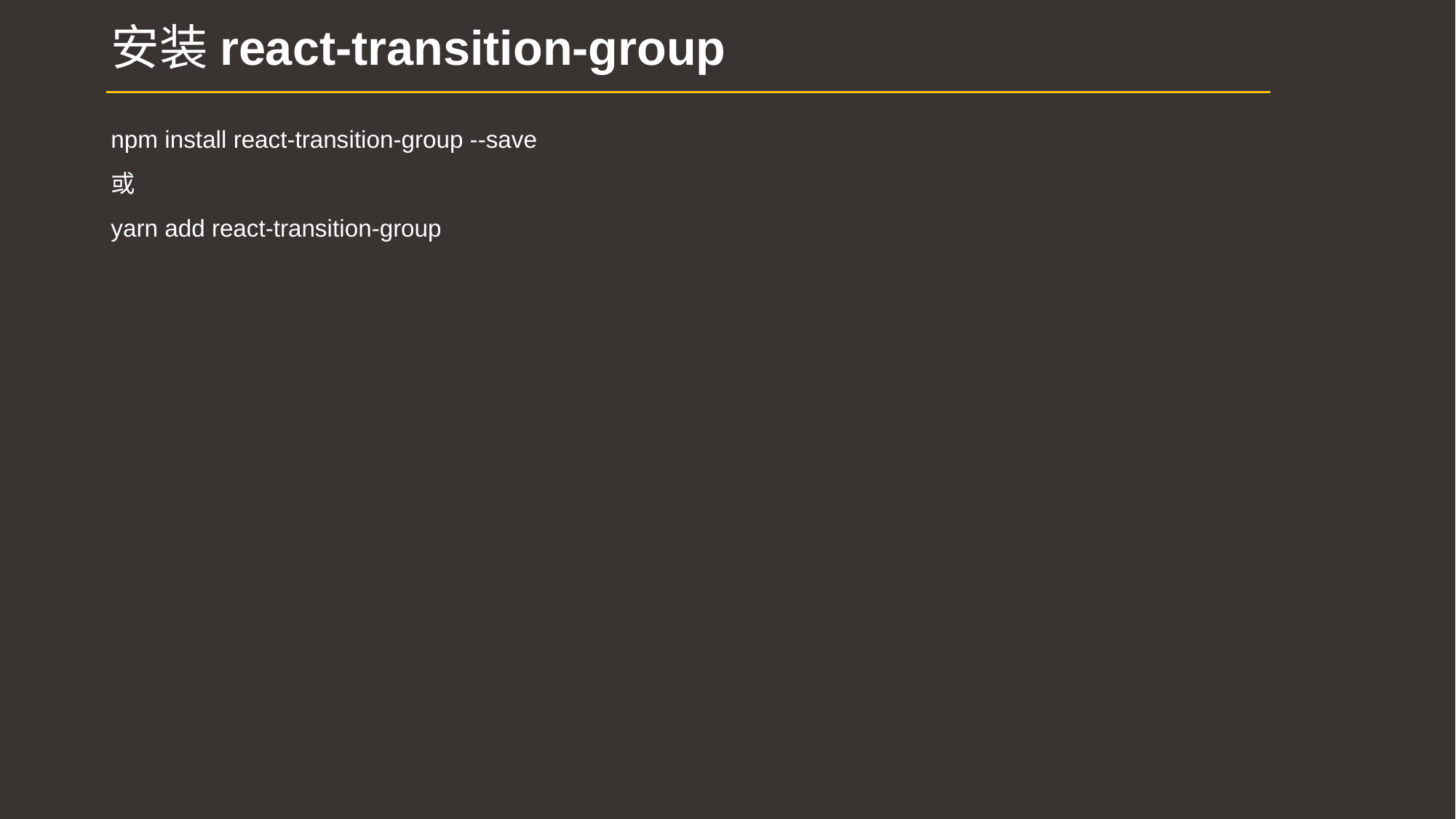

# 安装react-transition-group
npm install react-transition-group --save
或
yarn add react-transition-group